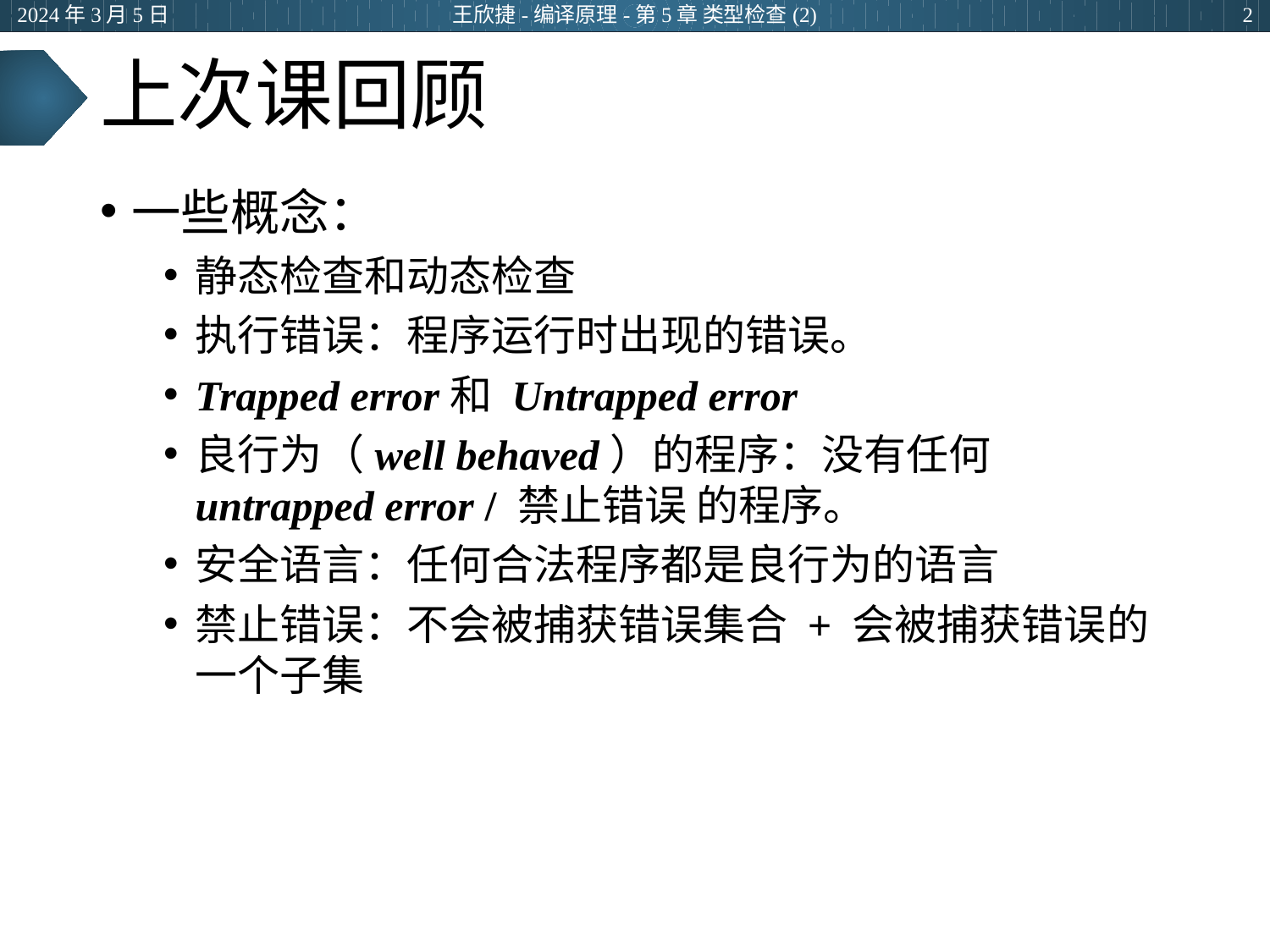

2024年3月5日
王欣捷-编译原理-第5章 类型检查(2)
2
# 上次课回顾
一些概念：
静态检查和动态检查
执行错误：程序运行时出现的错误。
Trapped error和 Untrapped error
良行为（well behaved）的程序：没有任何untrapped error / 禁止错误 的程序。
安全语言：任何合法程序都是良行为的语言
禁止错误：不会被捕获错误集合 + 会被捕获错误的一个子集